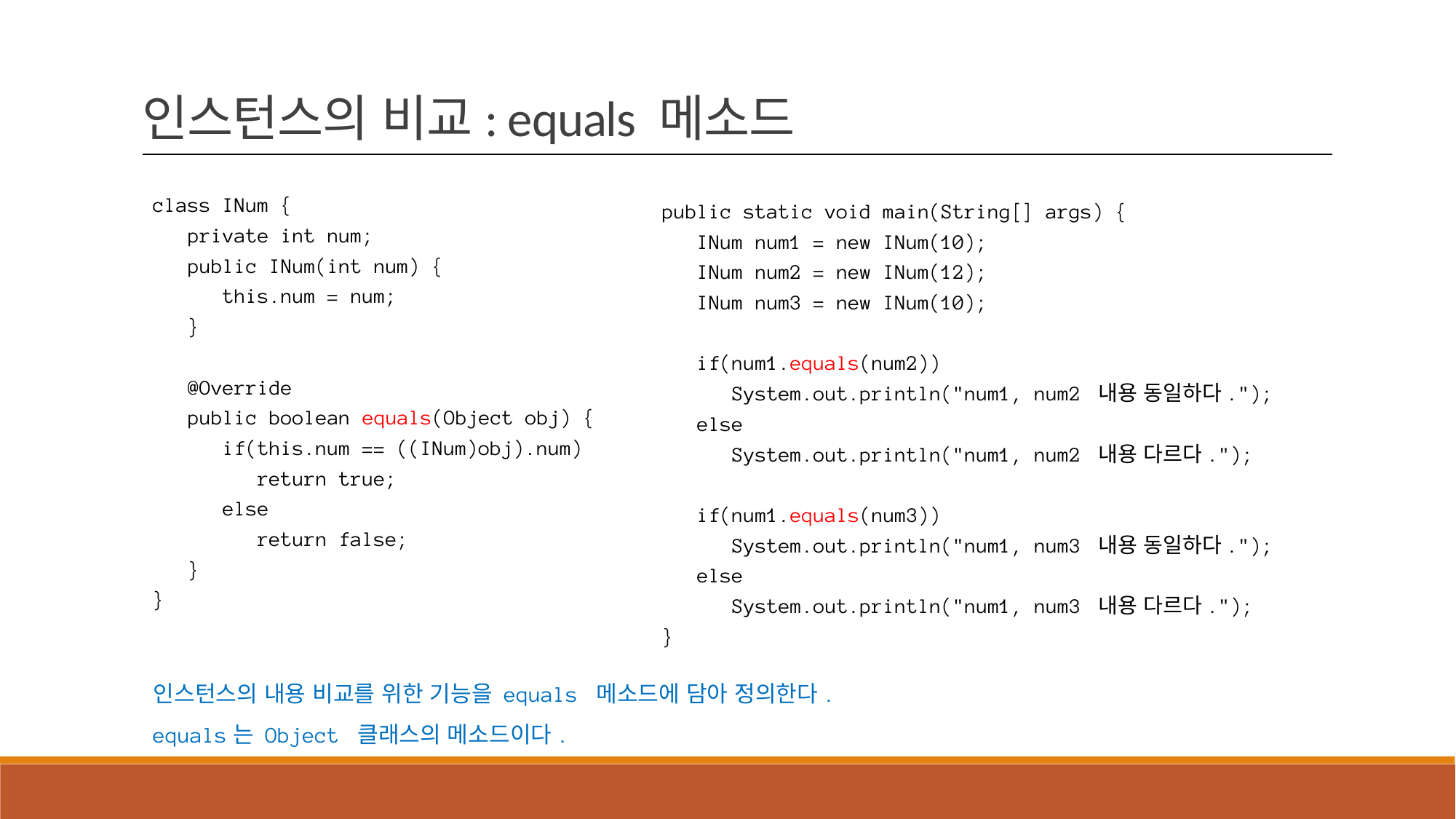

인스턴스의 비교: equals 메소드
class INum {
   private int num;
   public INum(int num) {
      this.num = num;
   }

   @Override
   public boolean equals(Object obj) {
      if(this.num == ((INum)obj).num)
         return true;
      else
         return false;
   }
}
public static void main(String[] args) {
   INum num1 = new INum(10);
   INum num2 = new INum(12);
   INum num3 = new INum(10);

   if(num1.equals(num2))
      System.out.println("num1, num2 내용 동일하다.");
   else
      System.out.println("num1, num2 내용 다르다.");

   if(num1.equals(num3))
      System.out.println("num1, num3 내용 동일하다.");
   else
      System.out.println("num1, num3 내용 다르다.");
}
인스턴스의 내용 비교를 위한 기능을 equals 메소드에 담아 정의한다.
equals는 Object 클래스의 메소드이다.